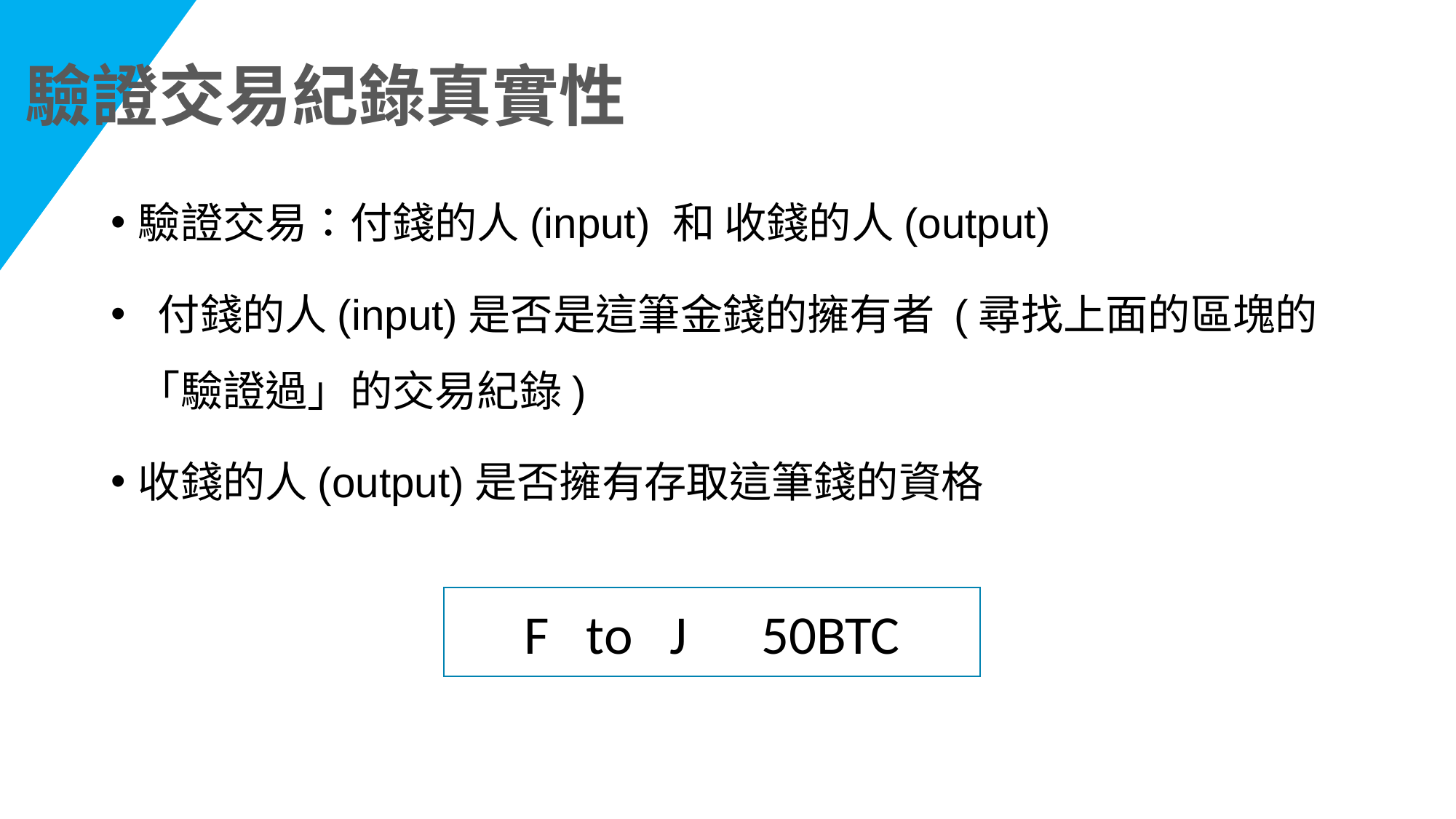

驗證交易紀錄真實性
驗證交易：付錢的人(input) 和 收錢的人(output)
 付錢的人(input)是否是這筆金錢的擁有者 (尋找上面的區塊的「驗證過」的交易紀錄)
收錢的人(output)是否擁有存取這筆錢的資格

F   to   J      50BTC